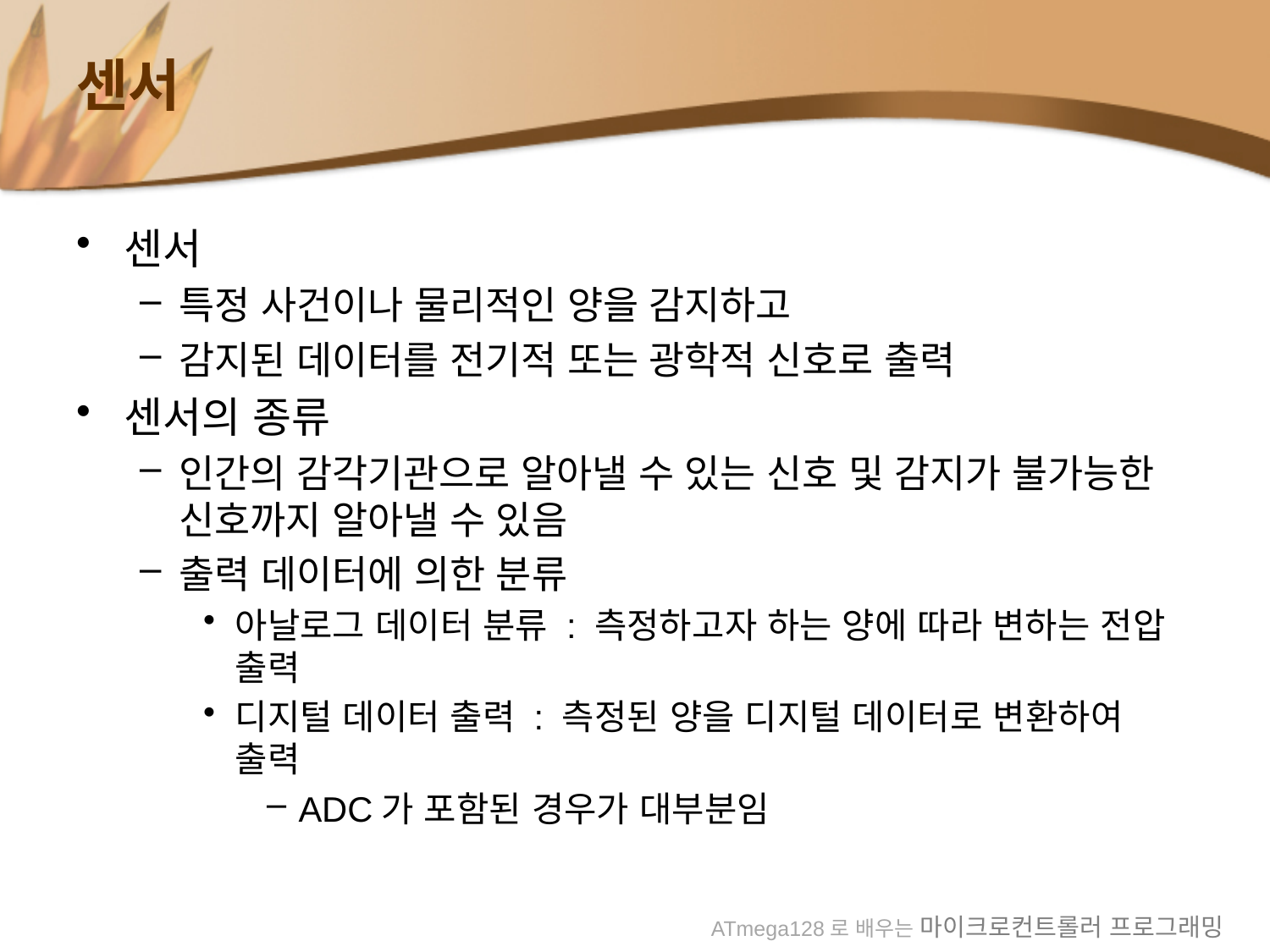

# 센서
센서
특정 사건이나 물리적인 양을 감지하고
감지된 데이터를 전기적 또는 광학적 신호로 출력
센서의 종류
인간의 감각기관으로 알아낼 수 있는 신호 및 감지가 불가능한 신호까지 알아낼 수 있음
출력 데이터에 의한 분류
아날로그 데이터 분류 : 측정하고자 하는 양에 따라 변하는 전압 출력
디지털 데이터 출력 : 측정된 양을 디지털 데이터로 변환하여 출력
ADC가 포함된 경우가 대부분임